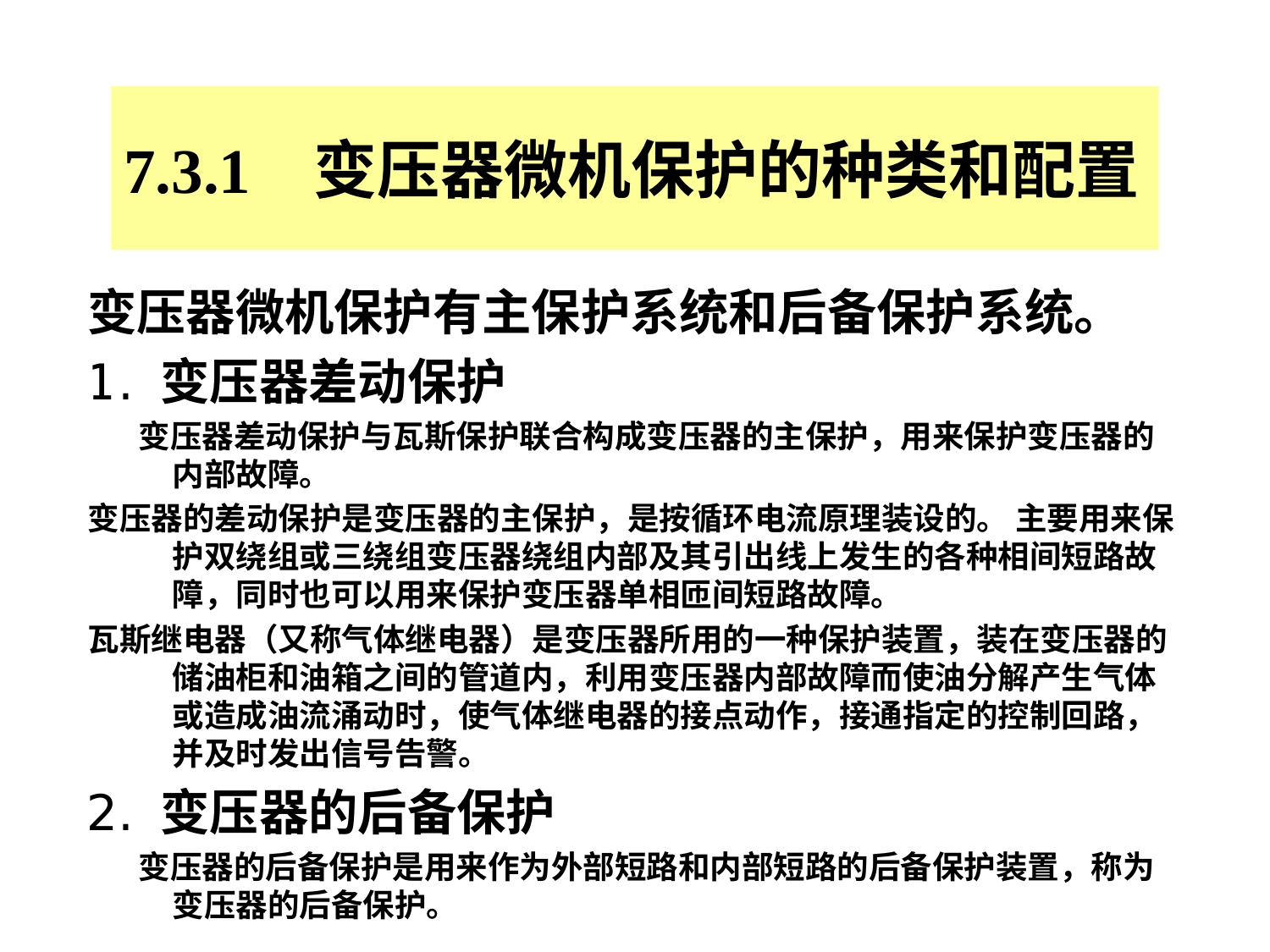

# 7.3.1   变压器微机保护的种类和配置
变压器微机保护有主保护系统和后备保护系统。
1. 变压器差动保护
      变压器差动保护与瓦斯保护联合构成变压器的主保护，用来保护变压器的内部故障。
变压器的差动保护是变压器的主保护，是按循环电流原理装设的。 主要用来保护双绕组或三绕组变压器绕组内部及其引出线上发生的各种相间短路故障，同时也可以用来保护变压器单相匝间短路故障。
瓦斯继电器（又称气体继电器）是变压器所用的一种保护装置，装在变压器的储油柜和油箱之间的管道内，利用变压器内部故障而使油分解产生气体或造成油流涌动时，使气体继电器的接点动作，接通指定的控制回路，并及时发出信号告警。
2. 变压器的后备保护
      变压器的后备保护是用来作为外部短路和内部短路的后备保护装置，称为变压器的后备保护。